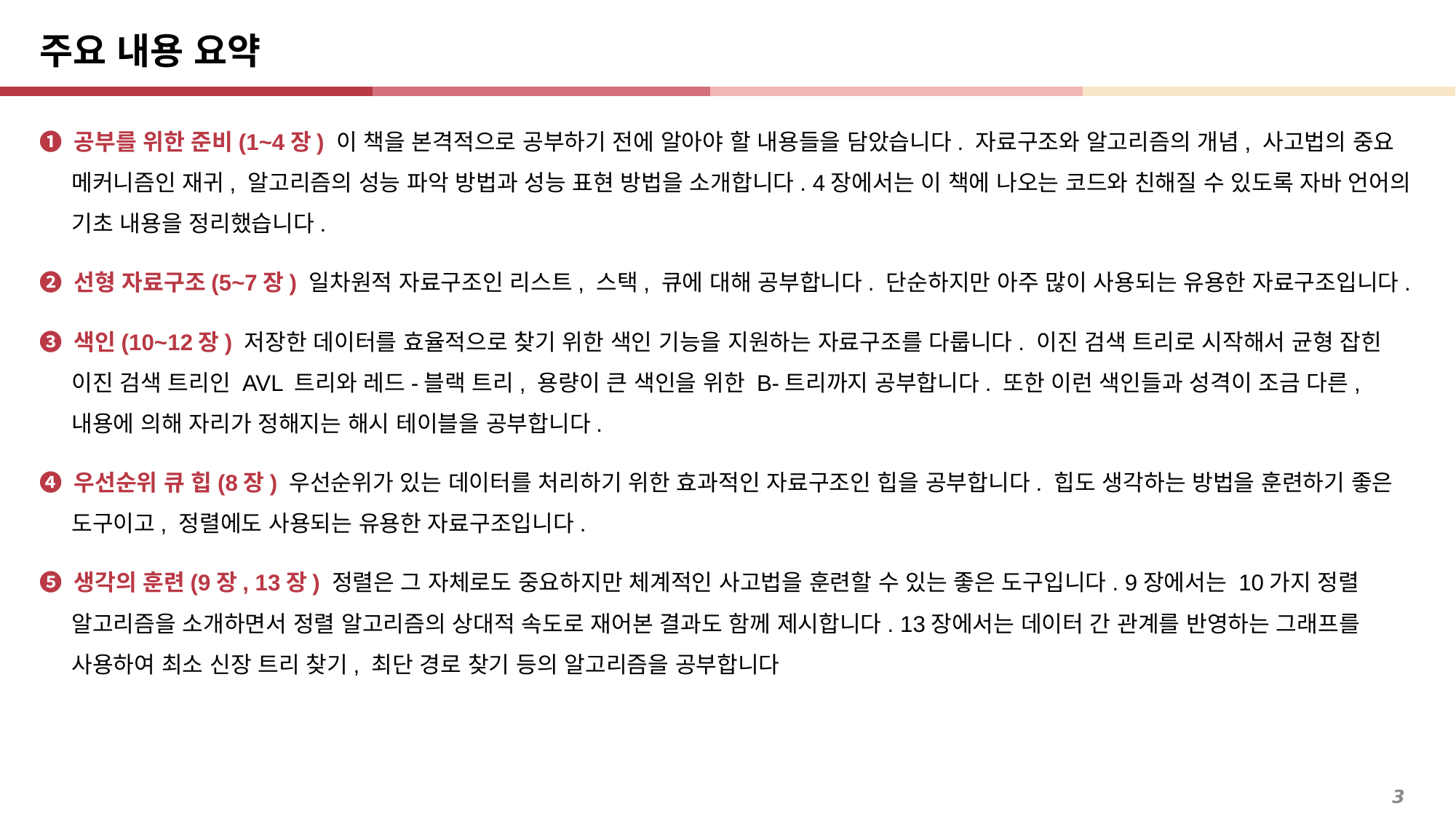

# 주요 내용 요약
➊ 공부를 위한 준비(1~4장) 이 책을 본격적으로 공부하기 전에 알아야 할 내용들을 담았습니다. 자료구조와 알고리즘의 개념, 사고법의 중요 메커니즘인 재귀, 알고리즘의 성능 파악 방법과 성능 표현 방법을 소개합니다. 4장에서는 이 책에 나오는 코드와 친해질 수 있도록 자바 언어의 기초 내용을 정리했습니다.
➋ 선형 자료구조(5~7장) 일차원적 자료구조인 리스트, 스택, 큐에 대해 공부합니다. 단순하지만 아주 많이 사용되는 유용한 자료구조입니다.
➌ 색인(10~12장) 저장한 데이터를 효율적으로 찾기 위한 색인 기능을 지원하는 자료구조를 다룹니다. 이진 검색 트리로 시작해서 균형 잡힌 이진 검색 트리인 AVL 트리와 레드-블랙 트리, 용량이 큰 색인을 위한 B-트리까지 공부합니다. 또한 이런 색인들과 성격이 조금 다른, 내용에 의해 자리가 정해지는 해시 테이블을 공부합니다.
➍ 우선순위 큐 힙(8장) 우선순위가 있는 데이터를 처리하기 위한 효과적인 자료구조인 힙을 공부합니다. 힙도 생각하는 방법을 훈련하기 좋은 도구이고, 정렬에도 사용되는 유용한 자료구조입니다.
➎ 생각의 훈련(9장, 13장) 정렬은 그 자체로도 중요하지만 체계적인 사고법을 훈련할 수 있는 좋은 도구입니다. 9장에서는 10가지 정렬 알고리즘을 소개하면서 정렬 알고리즘의 상대적 속도로 재어본 결과도 함께 제시합니다. 13장에서는 데이터 간 관계를 반영하는 그래프를 사용하여 최소 신장 트리 찾기, 최단 경로 찾기 등의 알고리즘을 공부합니다